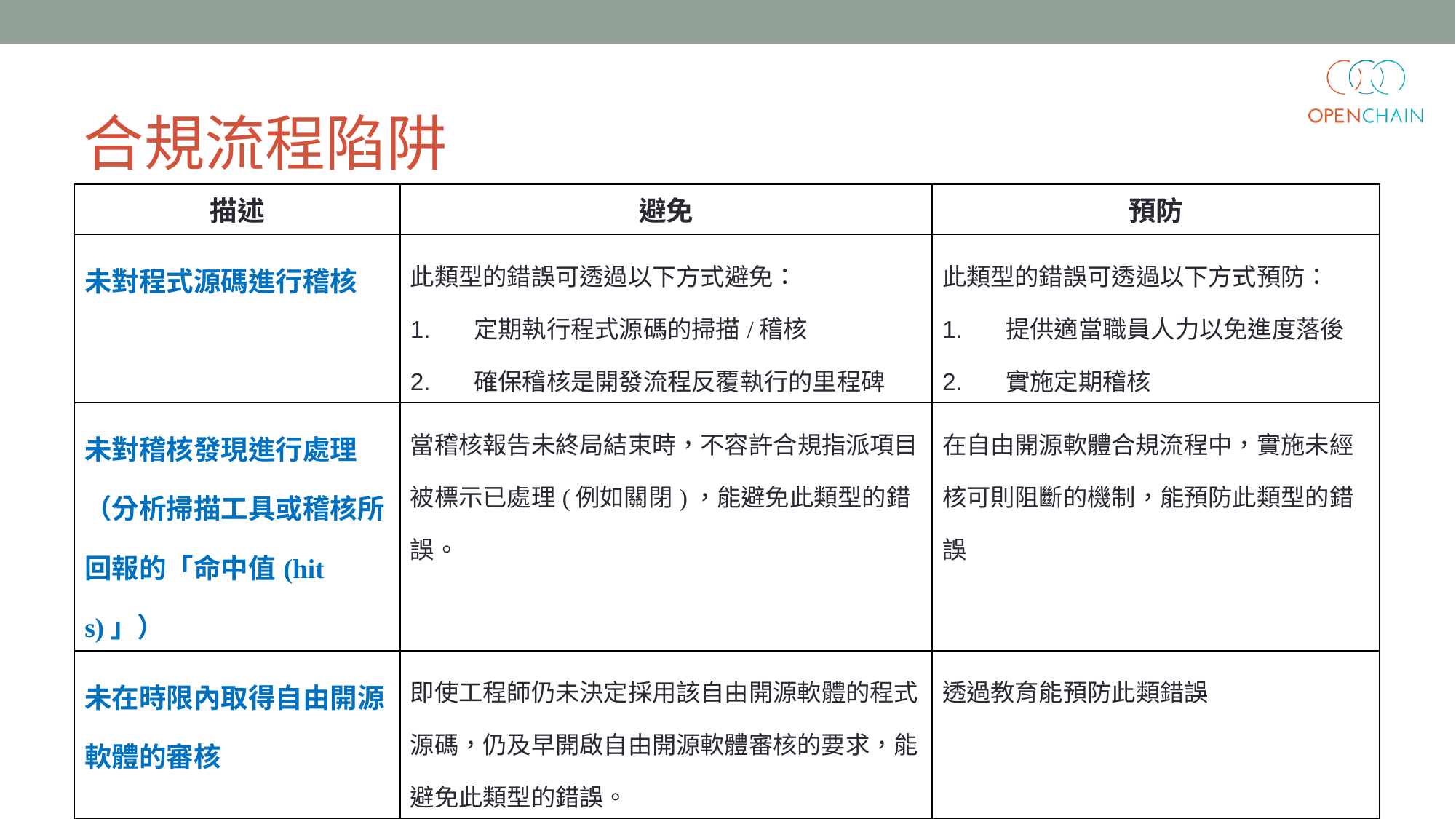

# 合規流程陷阱
| 描述 | 避免 | 預防 |
| --- | --- | --- |
| 未對程式源碼進行稽核 | 此類型的錯誤可透過以下方式避免： 定期執行程式源碼的掃描/稽核 確保稽核是開發流程反覆執行的里程碑 | 此類型的錯誤可透過以下方式預防： 提供適當職員人力以免進度落後 實施定期稽核 |
| 未對稽核發現進行處理（分析掃描工具或稽核所回報的「命中值(hits)」） | 當稽核報告未終局結束時，不容許合規指派項目被標示已處理(例如關閉)，能避免此類型的錯誤。 | 在自由開源軟體合規流程中，實施未經核可則阻斷的機制，能預防此類型的錯誤 |
| 未在時限內取得自由開源軟體的審核 | 即使工程師仍未決定採用該自由開源軟體的程式源碼，仍及早開啟自由開源軟體審核的要求，能避免此類型的錯誤。 | 透過教育能預防此類錯誤 |